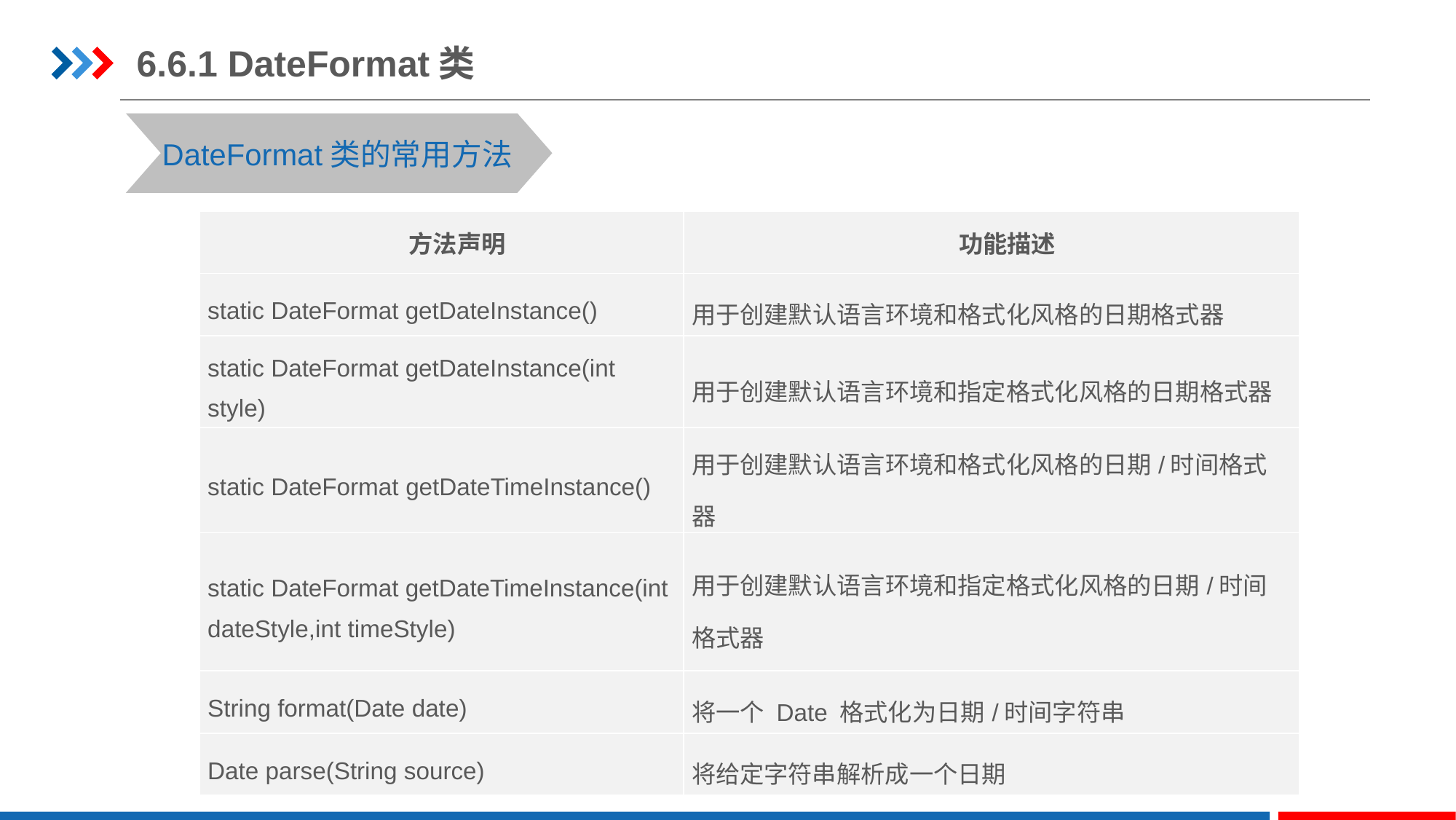

6.6.1 DateFormat类

DateFormat类的常用方法
| 方法声明 | 功能描述 |
| --- | --- |
| static DateFormat getDateInstance() | 用于创建默认语言环境和格式化风格的日期格式器 |
| static DateFormat getDateInstance(int style) | 用于创建默认语言环境和指定格式化风格的日期格式器 |
| static DateFormat getDateTimeInstance() | 用于创建默认语言环境和格式化风格的日期/时间格式器 |
| static DateFormat getDateTimeInstance(int dateStyle,int timeStyle) | 用于创建默认语言环境和指定格式化风格的日期/时间格式器 |
| String format(Date date) | 将一个 Date 格式化为日期/时间字符串 |
| Date parse(String source) | 将给定字符串解析成一个日期 |